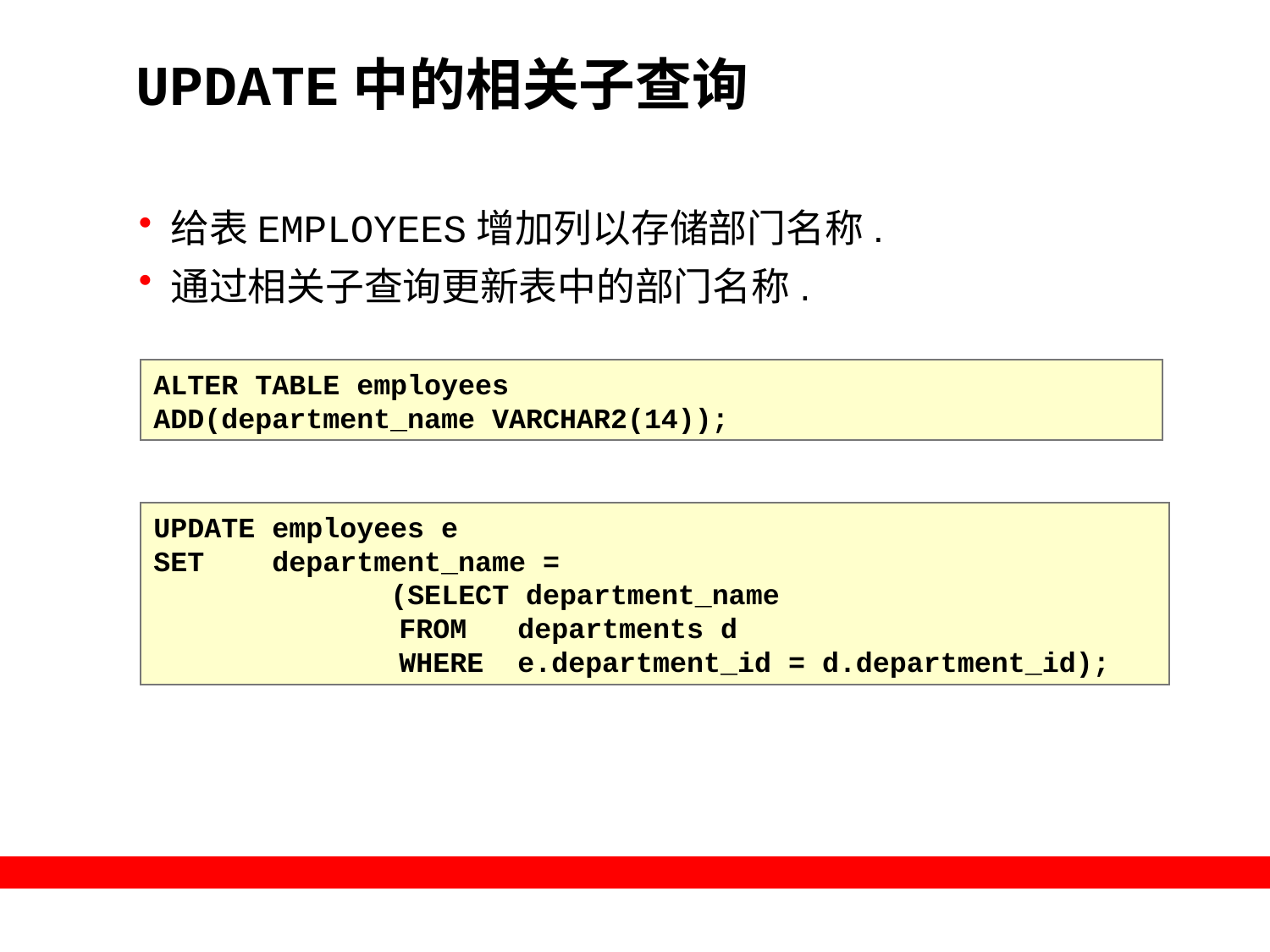

# UPDATE中的相关子查询
给表EMPLOYEES增加列以存储部门名称.
通过相关子查询更新表中的部门名称.
ALTER TABLE employees
ADD(department_name VARCHAR2(14));
UPDATE employees e
SET    department_name =
              (SELECT department_name
	       FROM   departments d
	       WHERE  e.department_id = d.department_id);